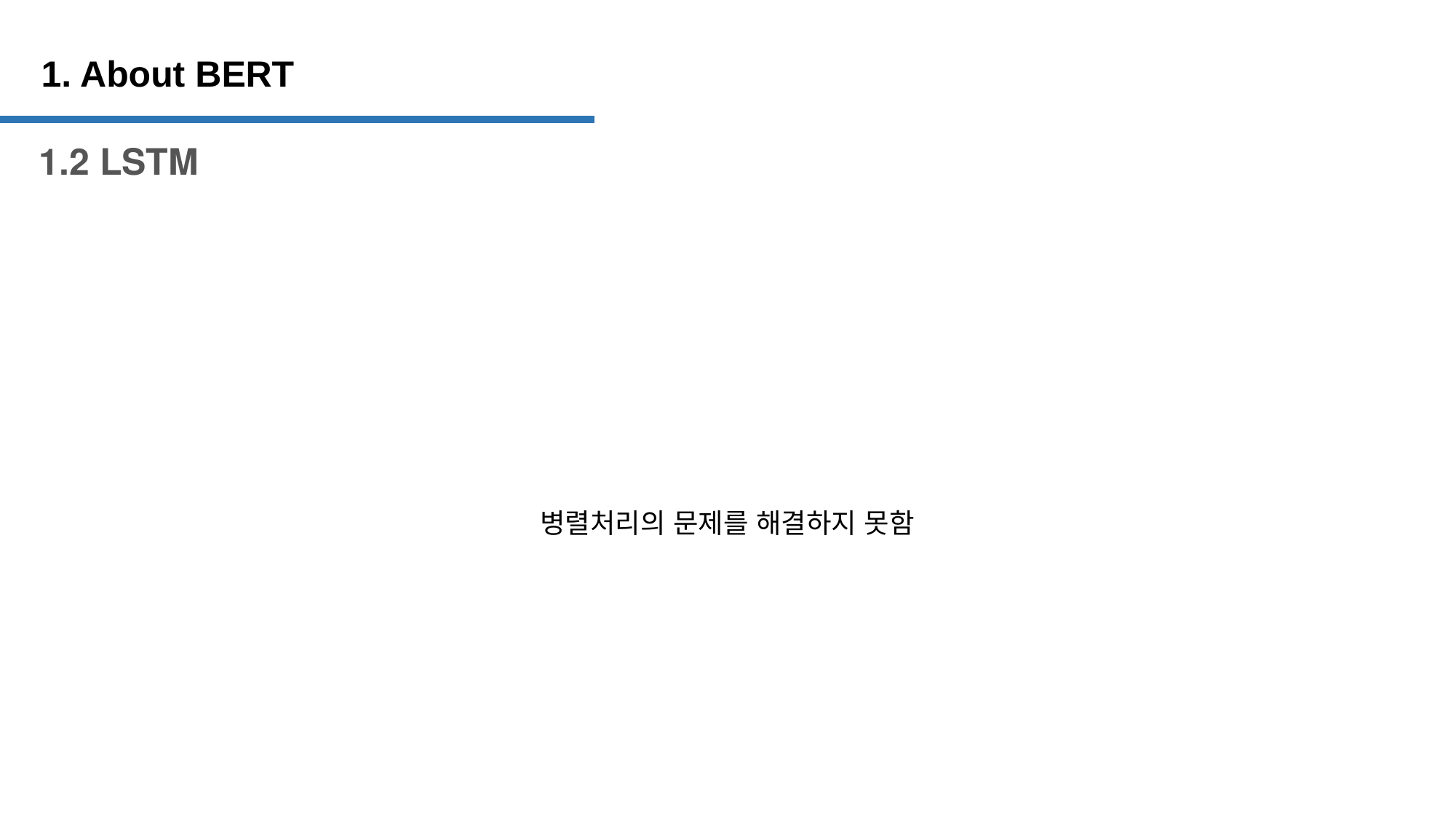

1. About BERT
1.2 LSTM

병렬처리의 문제를 해결하지 못함